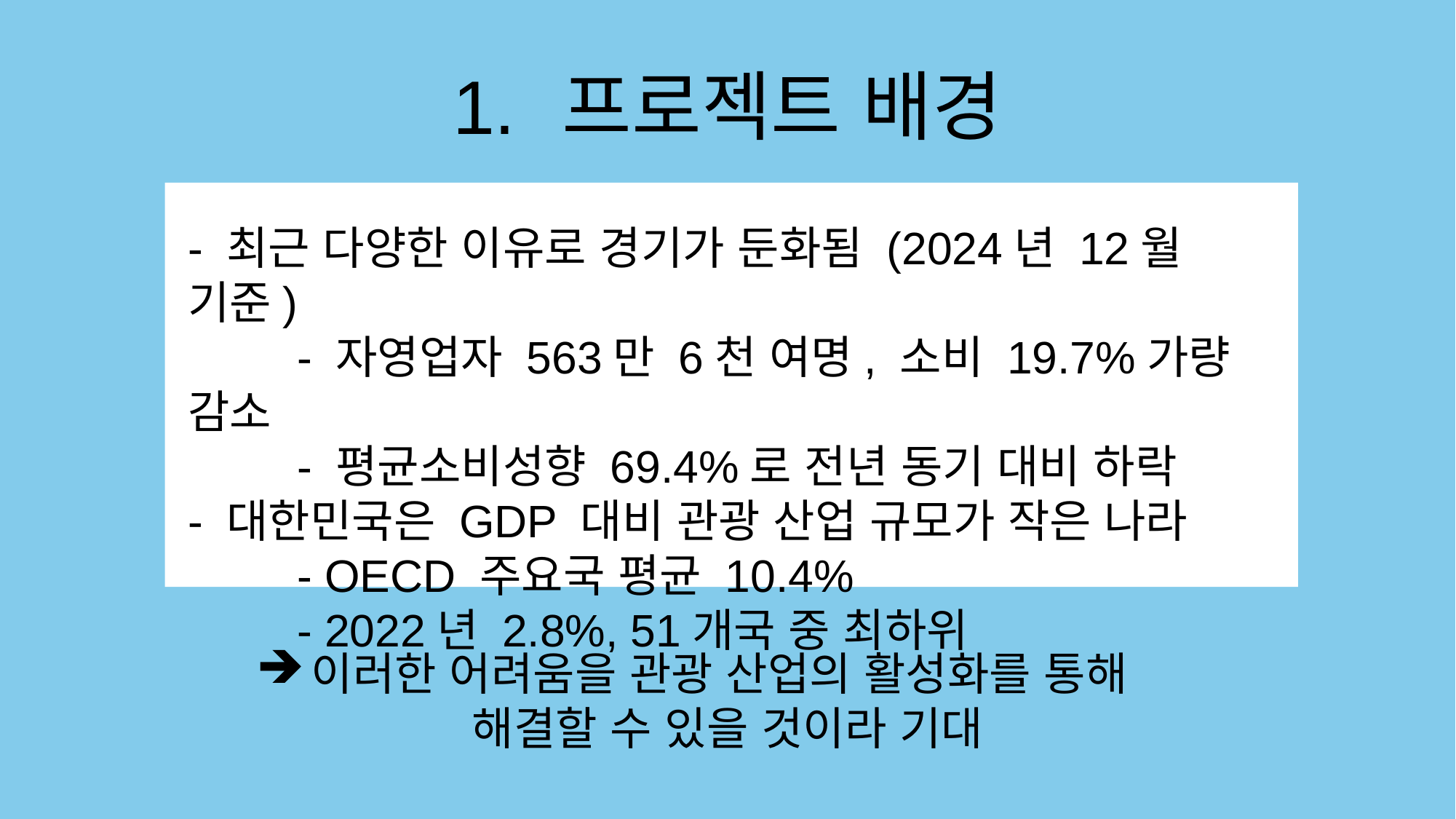

프로젝트 배경

- 최근 다양한 이유로 경기가 둔화됨 (2024년 12월 기준)
	- 자영업자 563만 6천 여명, 소비 19.7%가량 감소
	- 평균소비성향 69.4%로 전년 동기 대비 하락
- 대한민국은 GDP 대비 관광 산업 규모가 작은 나라
	- OECD 주요국 평균 10.4%
	- 2022년 2.8%, 51개국 중 최하위
이러한 어려움을 관광 산업의 활성화를 통해
해결할 수 있을 것이라 기대